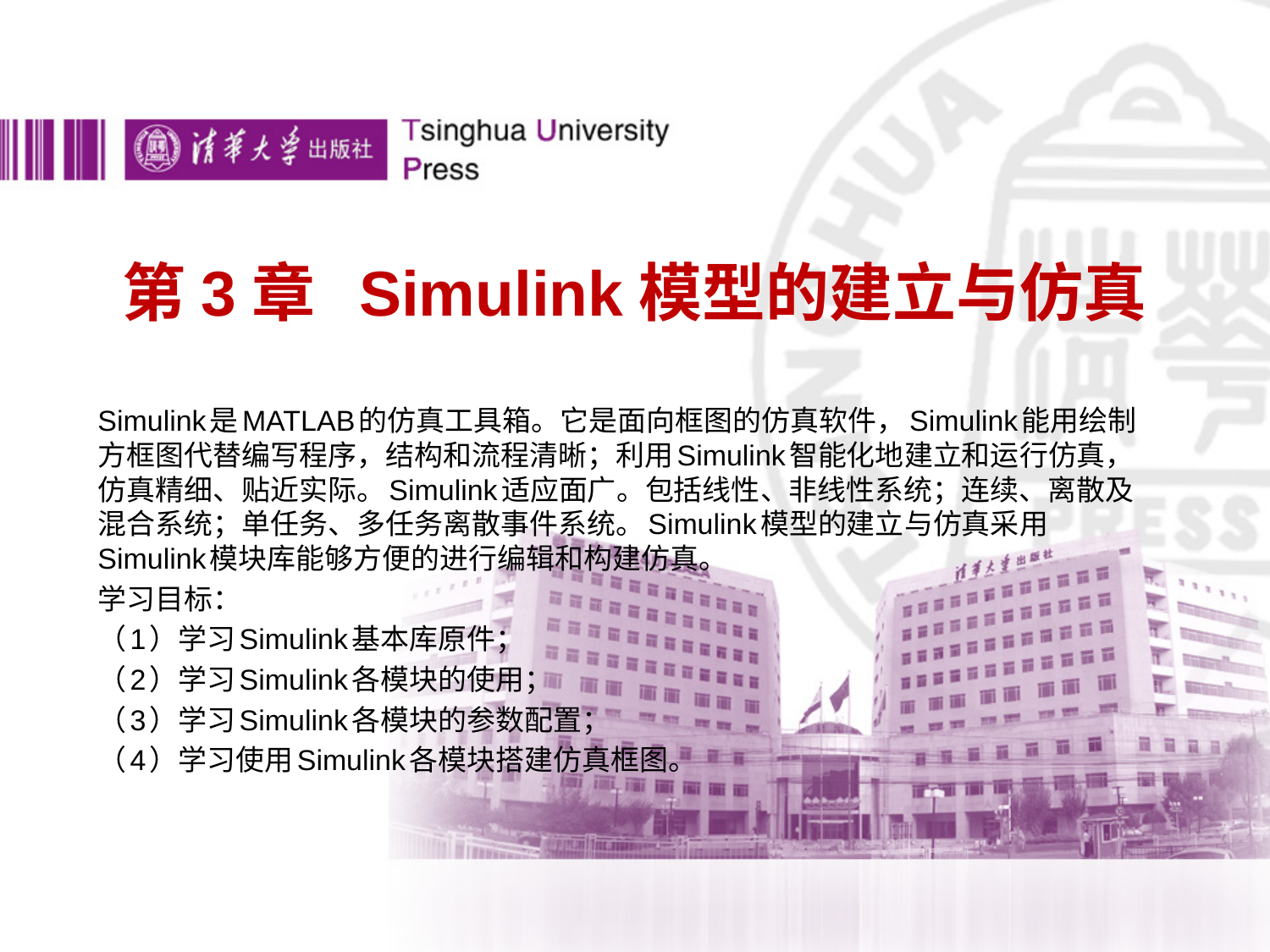

# 第3章  Simulink模型的建立与仿真
Simulink是MATLAB的仿真工具箱。它是面向框图的仿真软件，Simulink能用绘制方框图代替编写程序，结构和流程清晰；利用Simulink智能化地建立和运行仿真，仿真精细、贴近实际。Simulink适应面广。包括线性、非线性系统；连续、离散及混合系统；单任务、多任务离散事件系统。Simulink模型的建立与仿真采用Simulink模块库能够方便的进行编辑和构建仿真。
学习目标：
（1）学习Simulink基本库原件；
（2）学习Simulink各模块的使用；
（3）学习Simulink各模块的参数配置；
（4）学习使用Simulink各模块搭建仿真框图。